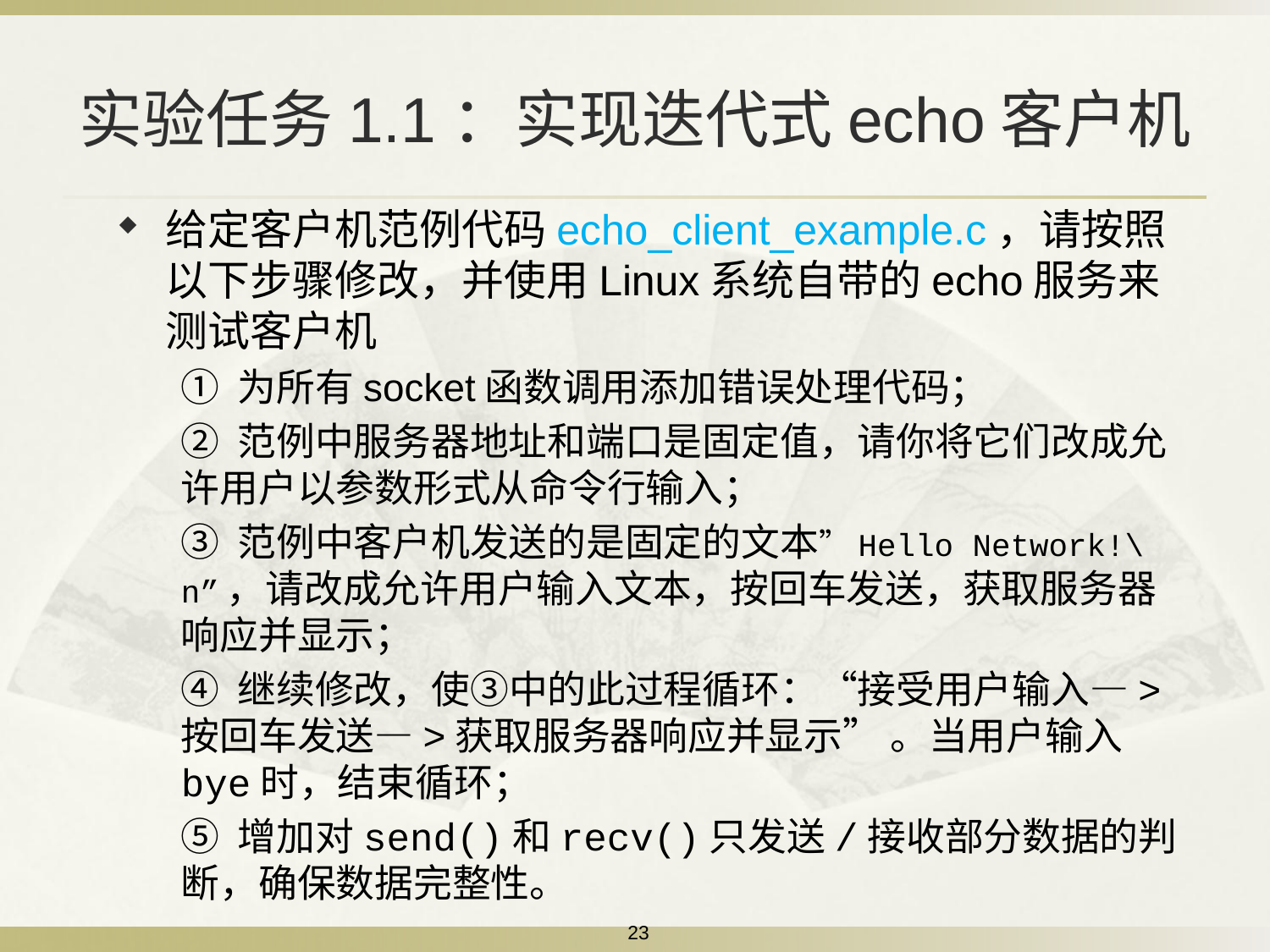

# 实验任务1.1：实现迭代式echo客户机
给定客户机范例代码echo_client_example.c，请按照以下步骤修改，并使用Linux系统自带的echo服务来测试客户机
① 为所有socket函数调用添加错误处理代码；
② 范例中服务器地址和端口是固定值，请你将它们改成允许用户以参数形式从命令行输入；
③ 范例中客户机发送的是固定的文本”Hello Network!\n”，请改成允许用户输入文本，按回车发送，获取服务器响应并显示；
④ 继续修改，使③中的此过程循环：“接受用户输入—>按回车发送—>获取服务器响应并显示” 。当用户输入bye时，结束循环；
⑤ 增加对send()和recv()只发送/接收部分数据的判断，确保数据完整性。
23